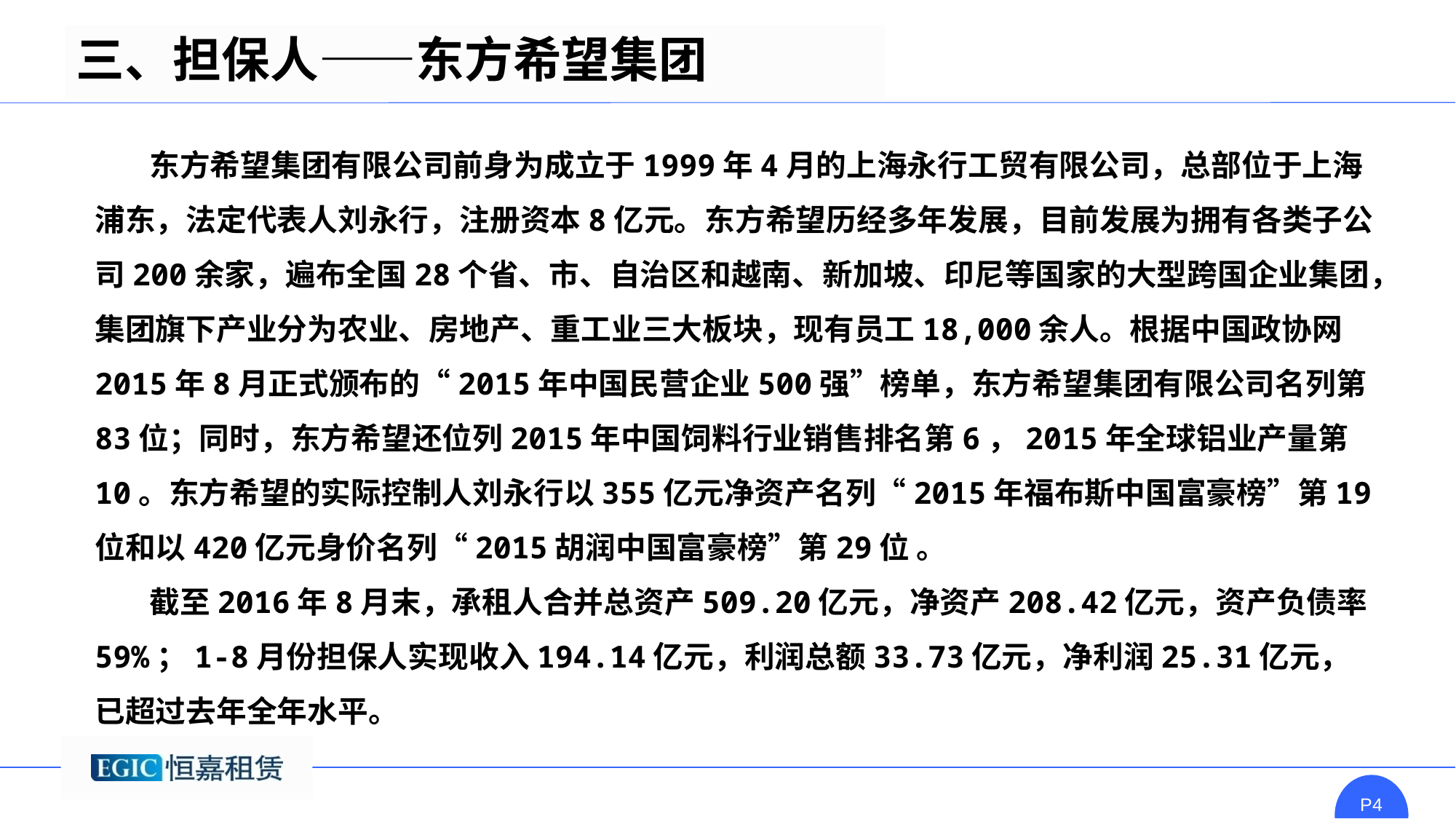

三、担保人——东方希望集团
东方希望集团有限公司前身为成立于1999年4月的上海永行工贸有限公司，总部位于上海浦东，法定代表人刘永行，注册资本8亿元。东方希望历经多年发展，目前发展为拥有各类子公司200余家，遍布全国28个省、市、自治区和越南、新加坡、印尼等国家的大型跨国企业集团，集团旗下产业分为农业、房地产、重工业三大板块，现有员工18,000余人。根据中国政协网2015年8月正式颁布的“2015年中国民营企业500强”榜单，东方希望集团有限公司名列第83位；同时，东方希望还位列2015年中国饲料行业销售排名第6，2015年全球铝业产量第10。东方希望的实际控制人刘永行以355亿元净资产名列“2015年福布斯中国富豪榜”第19位和以420亿元身价名列“2015胡润中国富豪榜”第29位 。
截至2016年8月末，承租人合并总资产509.20亿元，净资产208.42亿元，资产负债率59%；1-8月份担保人实现收入194.14亿元，利润总额33.73亿元，净利润25.31亿元，已超过去年全年水平。